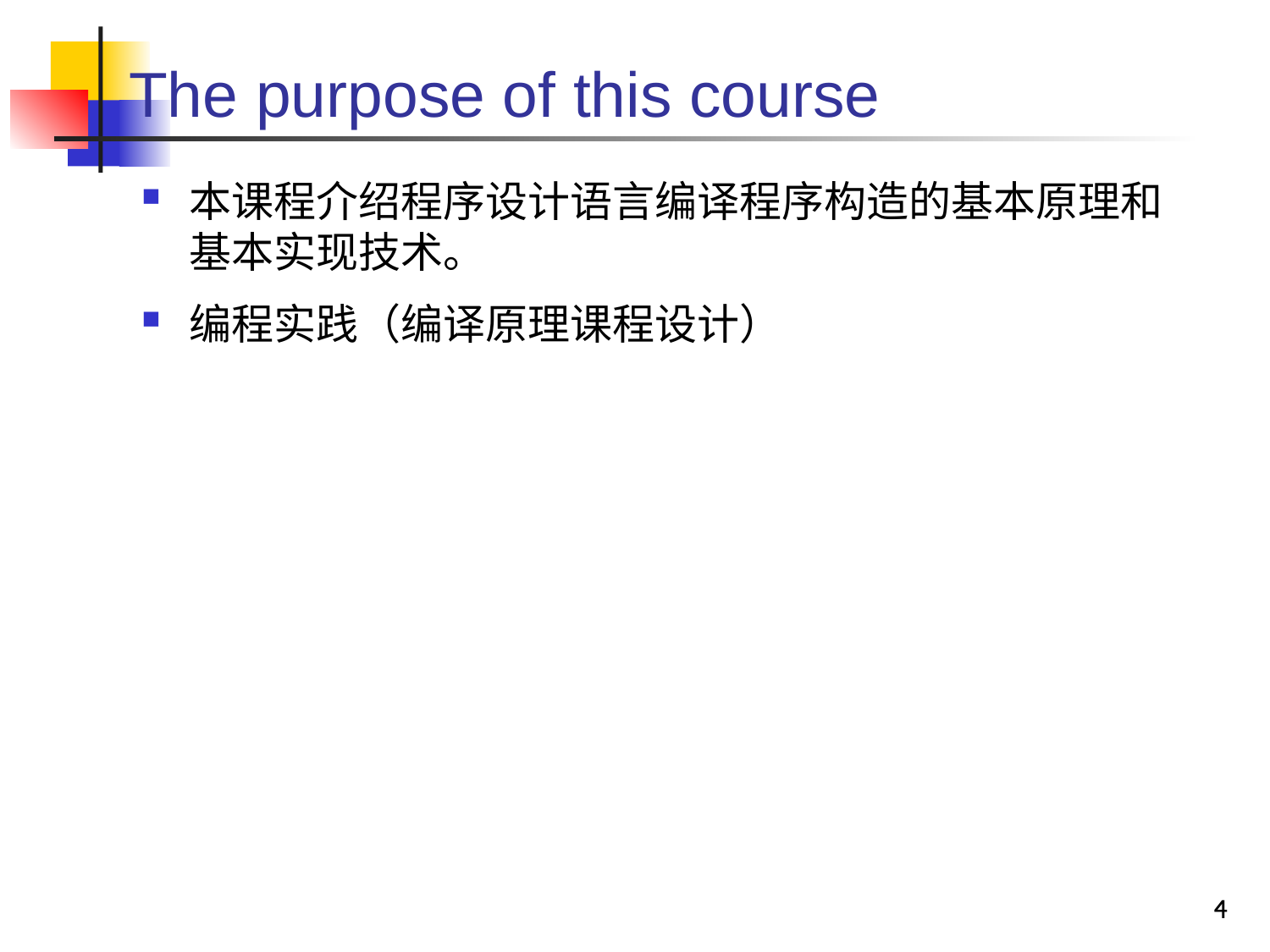

# The purpose of this course
本课程介绍程序设计语言编译程序构造的基本原理和基本实现技术。
编程实践（编译原理课程设计）
4